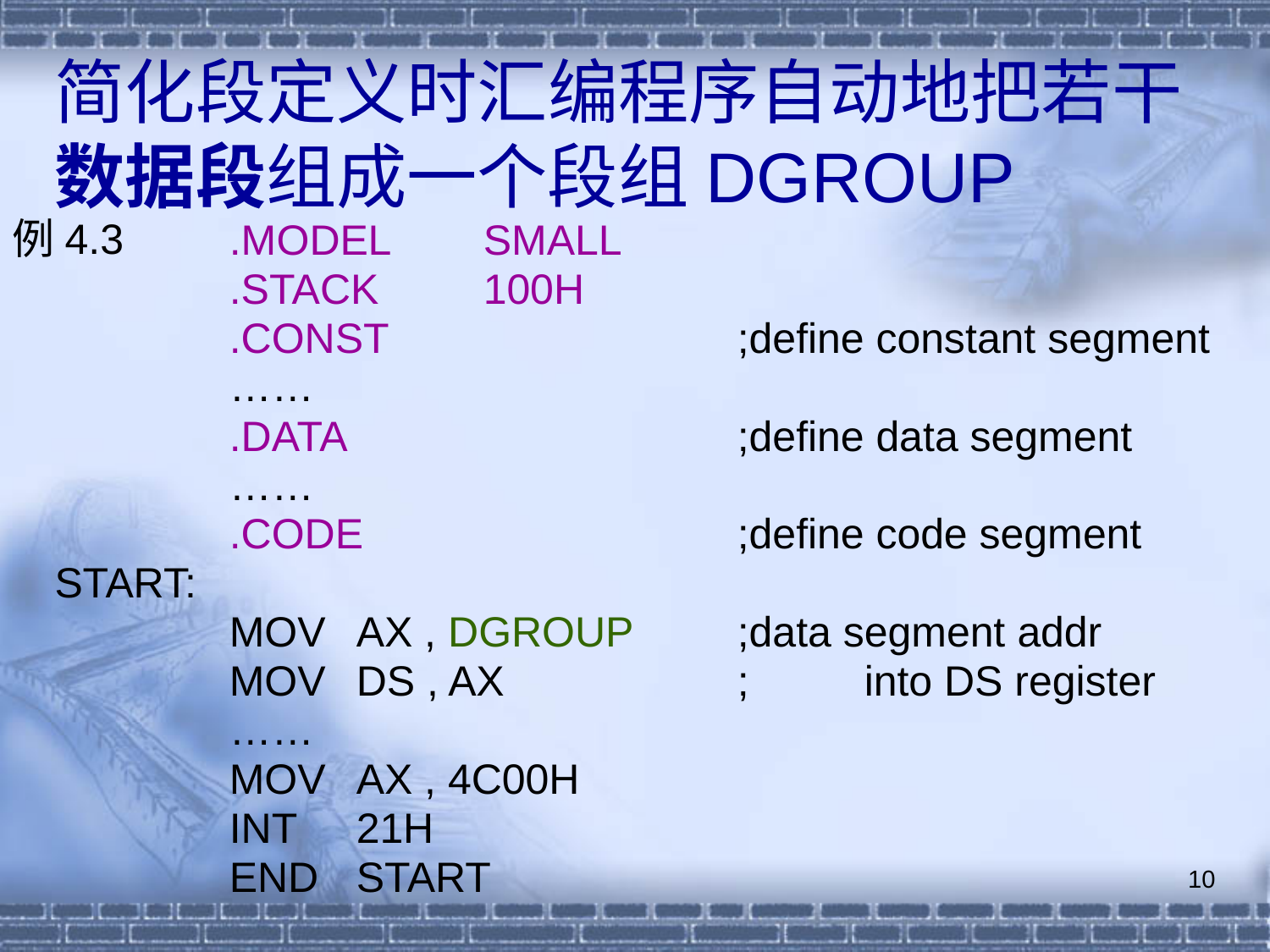

# 简化段定义时汇编程序自动地把若干数据段组成一个段组DGROUP
例4.3
		.MODEL	SMALL
		.STACK	100H
		.CONST			;define constant segment
		……
		.DATA				;define data segment
		……
		.CODE			;define code segment
START:
		MOV	AX , DGROUP	;data segment addr
		MOV	DS , AX		;	into DS register
		……
		MOV	AX , 4C00H
		INT	21H
		END 	START
10